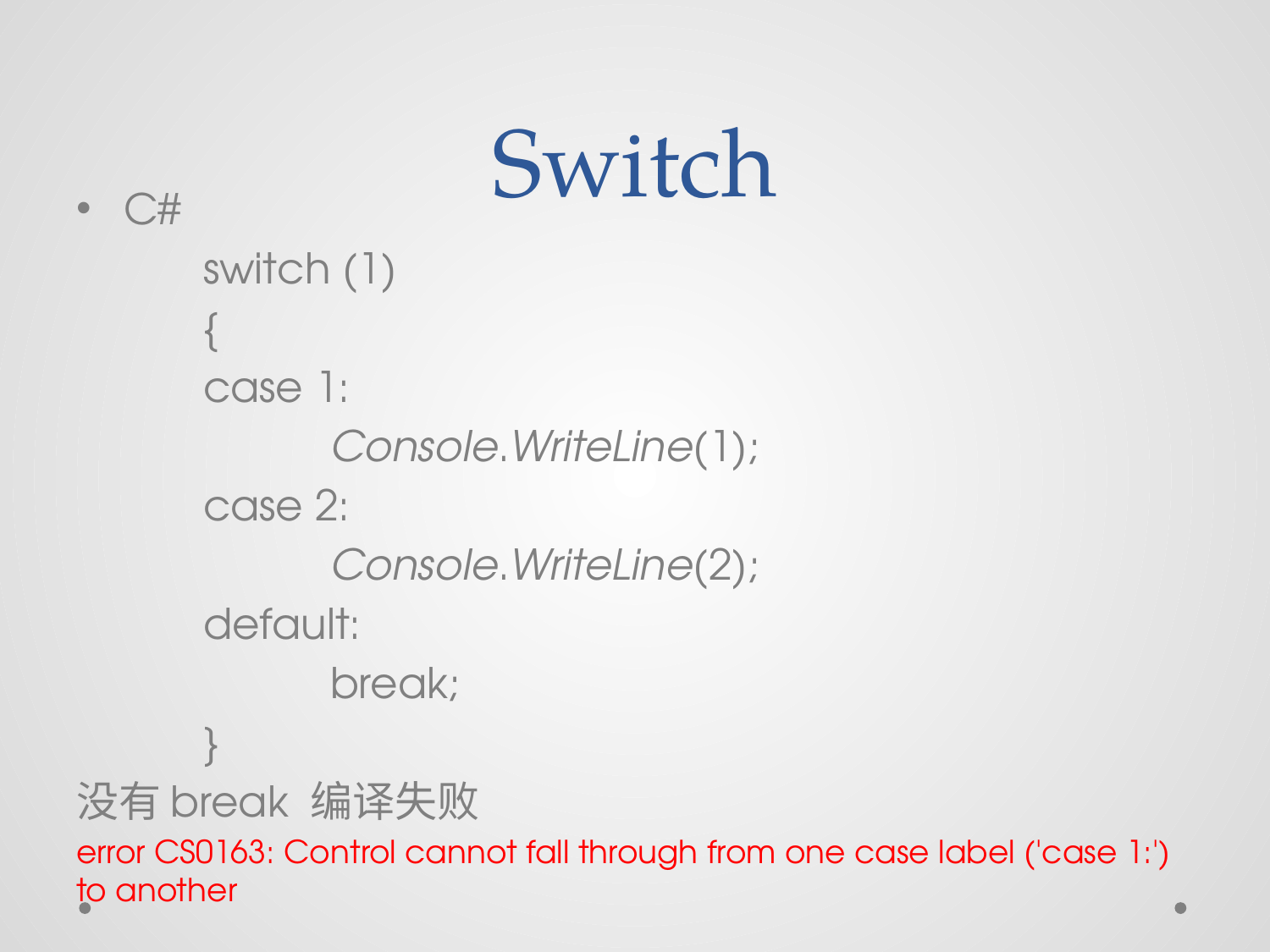

# Switch
C#
	switch (1)
	{
	case 1:
		Console.WriteLine(1);
	case 2:
		Console.WriteLine(2);
	default:
		break;
	}
没有break 编译失败
error CS0163: Control cannot fall through from one case label ('case 1:') to another